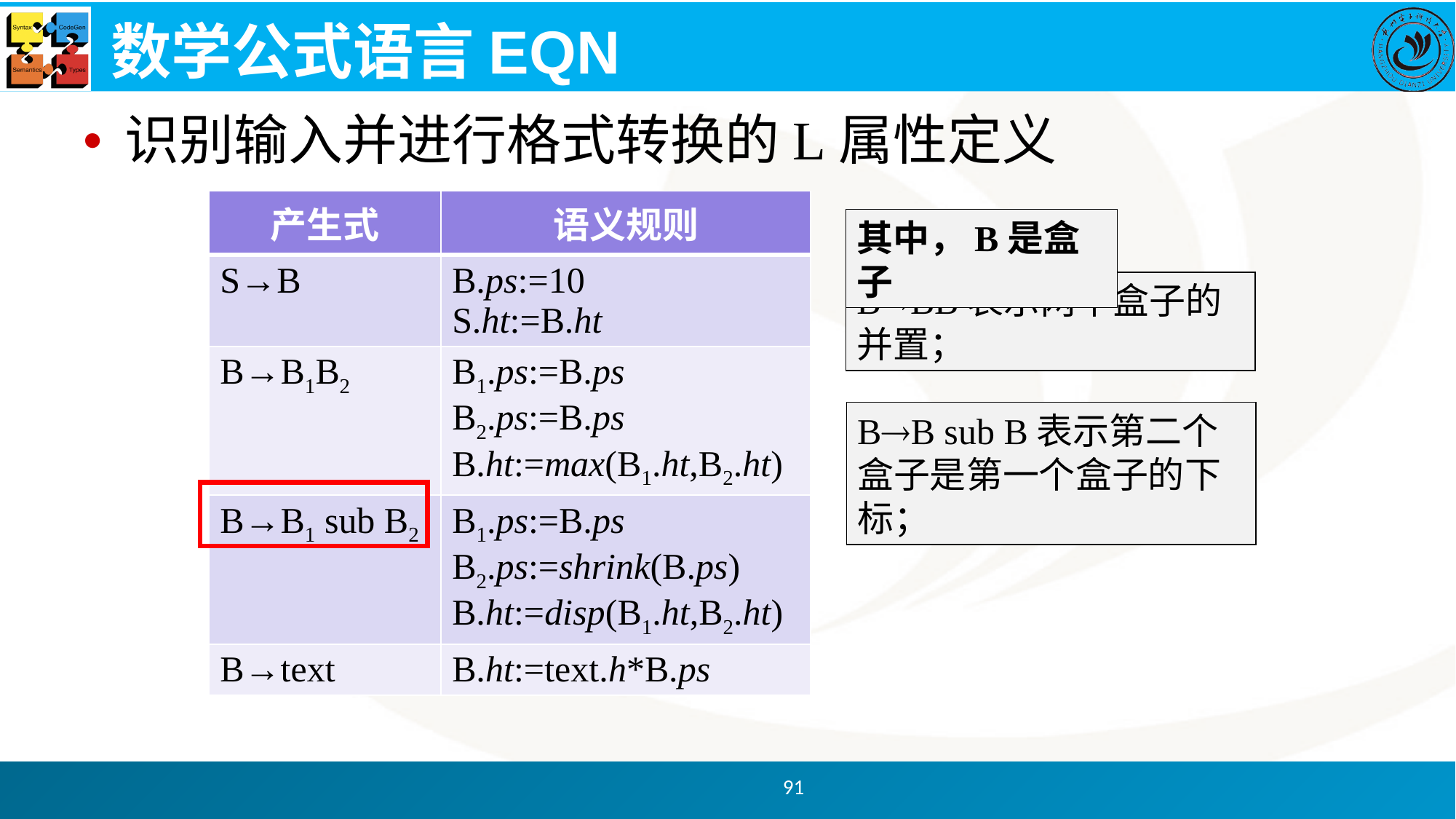

# 数学公式语言EQN
识别输入并进行格式转换的L属性定义
| 产生式 | 语义规则 |
| --- | --- |
| S→B | B.ps:=10 S.ht:=B.ht |
| B→B1B2 | B1.ps:=B.ps B2.ps:=B.ps B.ht:=max(B1.ht,B2.ht) |
| B→B1 sub B2 | B1.ps:=B.ps B2.ps:=shrink(B.ps) B.ht:=disp(B1.ht,B2.ht) |
| B→text | B.ht:=text.h\*B.ps |
其中，B是盒子
B→BB表示两个盒子的并置；
B→B sub B表示第二个盒子是第一个盒子的下标；

91